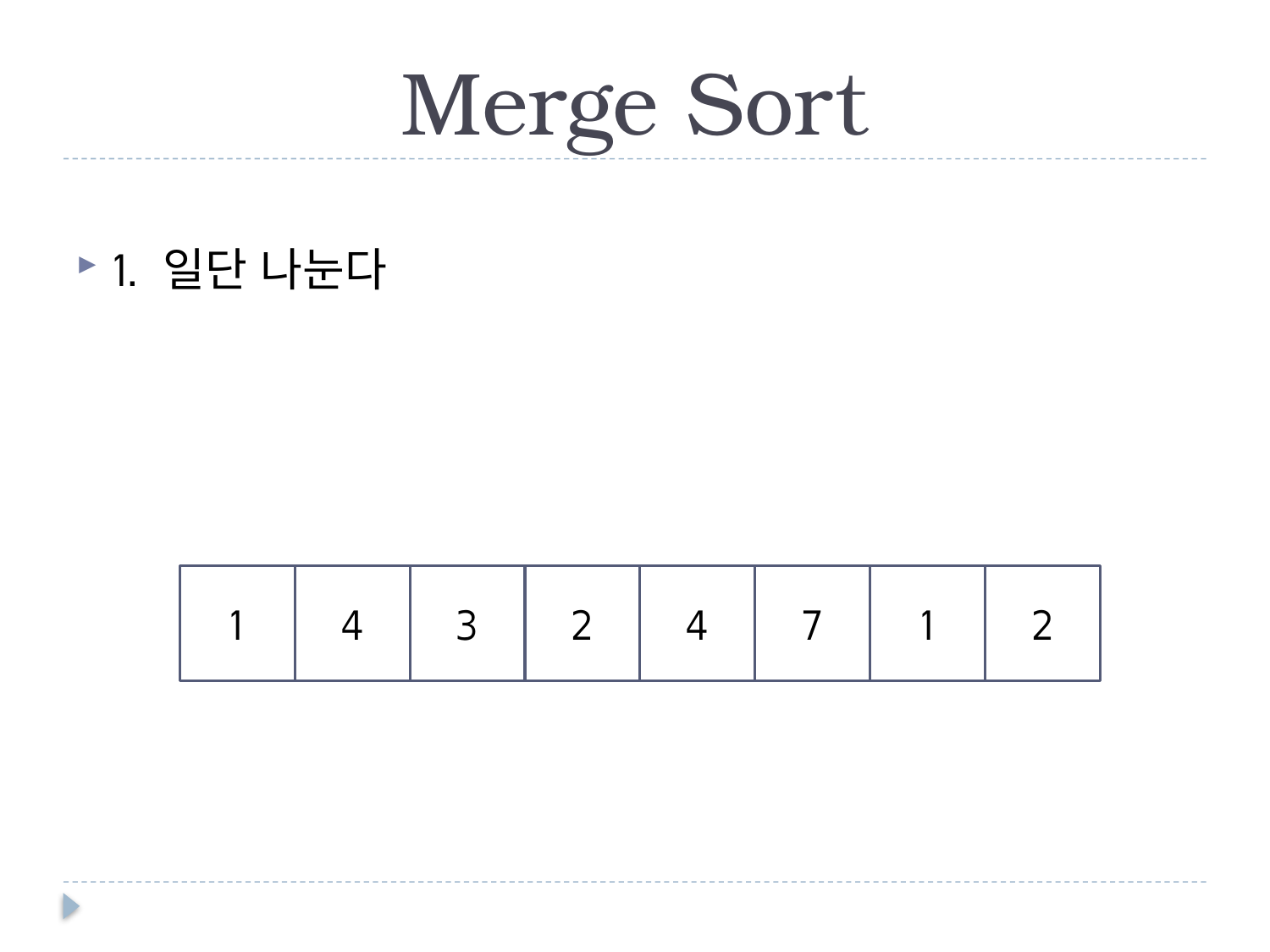

# Merge Sort

1. 일단 나눈다
1
4
3
2
4
7
1
2